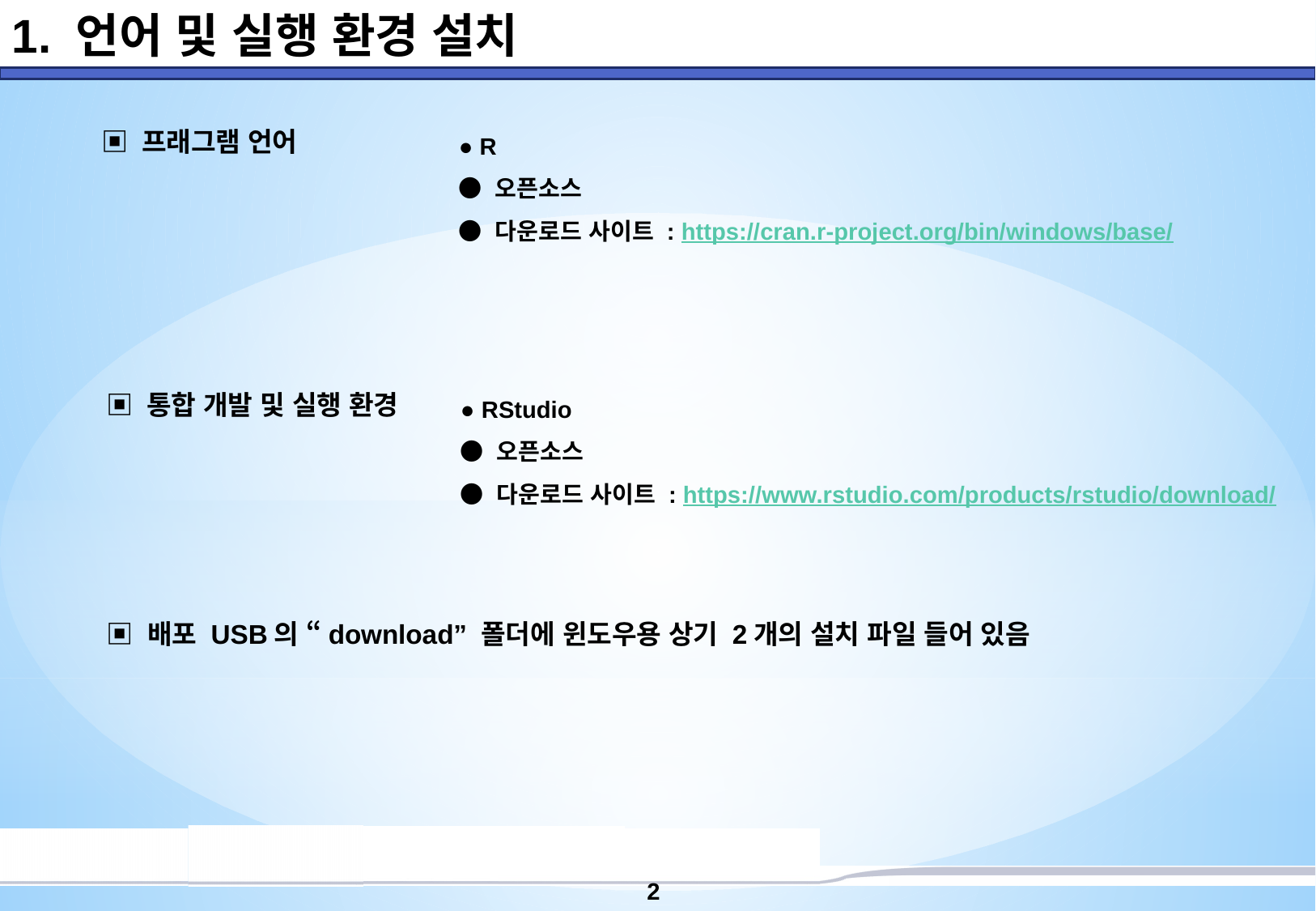

1. 언어 및 실행 환경 설치

● R
● 오픈소스
● 다운로드 사이트 : https://cran.r-project.org/bin/windows/base/
▣ 프래그램 언어
● RStudio
● 오픈소스
● 다운로드 사이트 : https://www.rstudio.com/products/rstudio/download/
▣ 통합 개발 및 실행 환경
▣ 배포 USB의 “download” 폴더에 윈도우용 상기 2개의 설치 파일 들어 있음